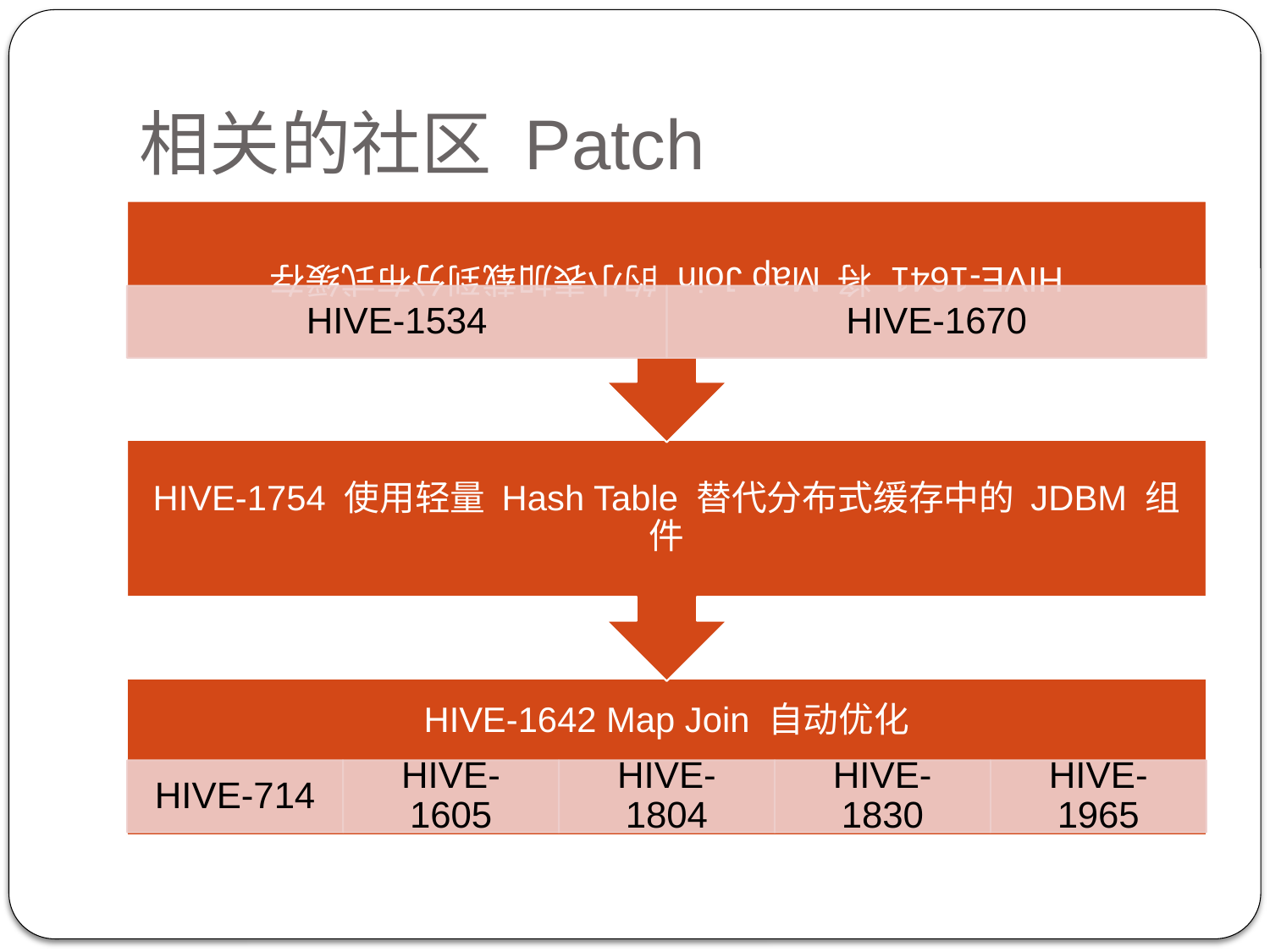

# 相关的社区 Patch
HIVE-1642 Map Join 自动优化
HIVE-714
HIVE-1605
HIVE-1804
HIVE-1830
HIVE-1965
HIVE-1754 使用轻量 Hash Table 替代分布式缓存中的 JDBM 组件
HIVE-1641 将 Map Join 的小表加载到分布式缓存
HIVE-1534
HIVE-1670